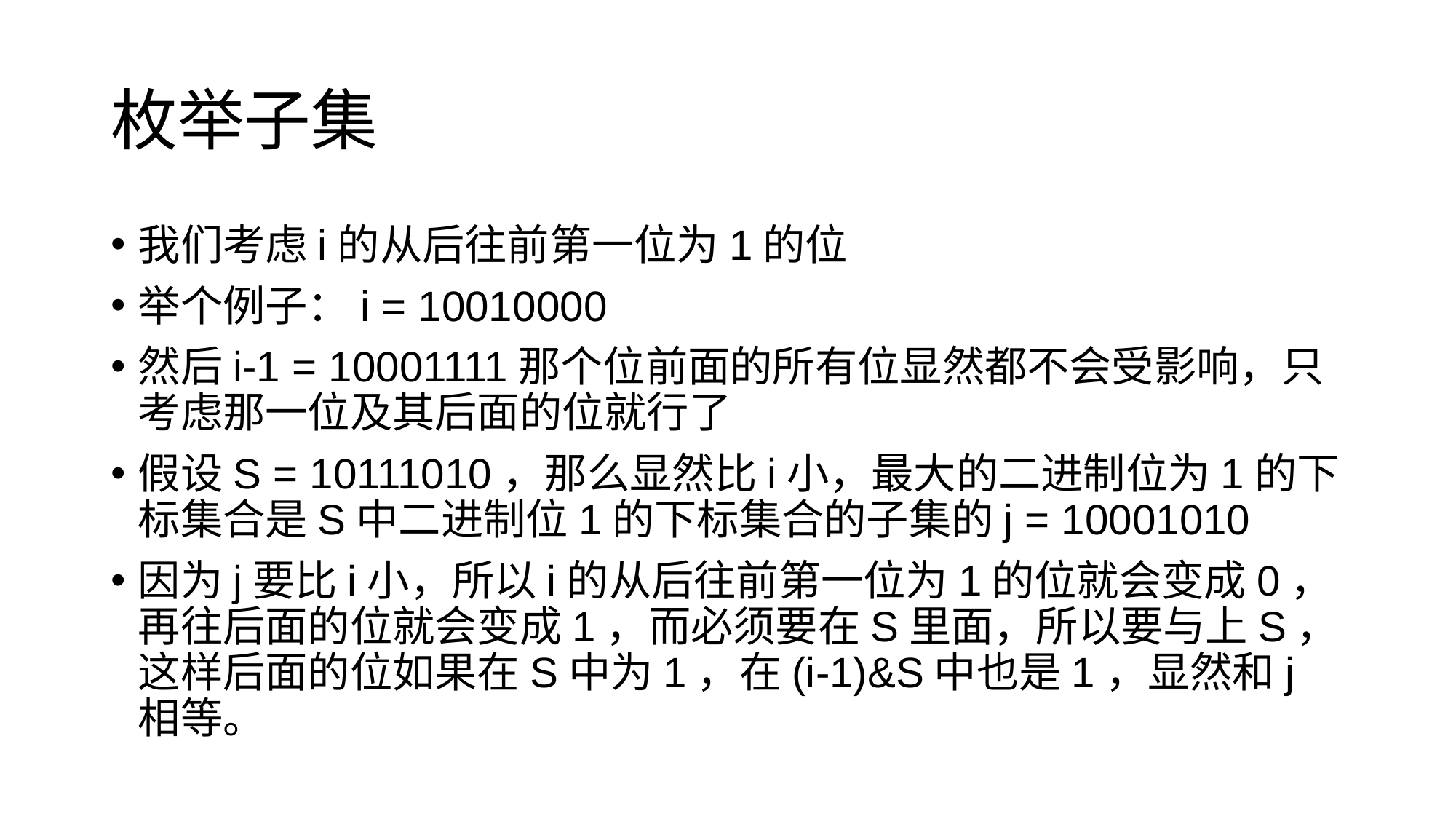

# 枚举子集
我们考虑i的从后往前第一位为1的位
举个例子：i = 10010000
然后i-1 = 10001111那个位前面的所有位显然都不会受影响，只考虑那一位及其后面的位就行了
假设S = 10111010，那么显然比i小，最大的二进制位为1的下标集合是S中二进制位1的下标集合的子集的j = 10001010
因为j要比i小，所以i的从后往前第一位为1的位就会变成0，再往后面的位就会变成1，而必须要在S里面，所以要与上S，这样后面的位如果在S中为1，在(i-1)&S中也是1，显然和j相等。